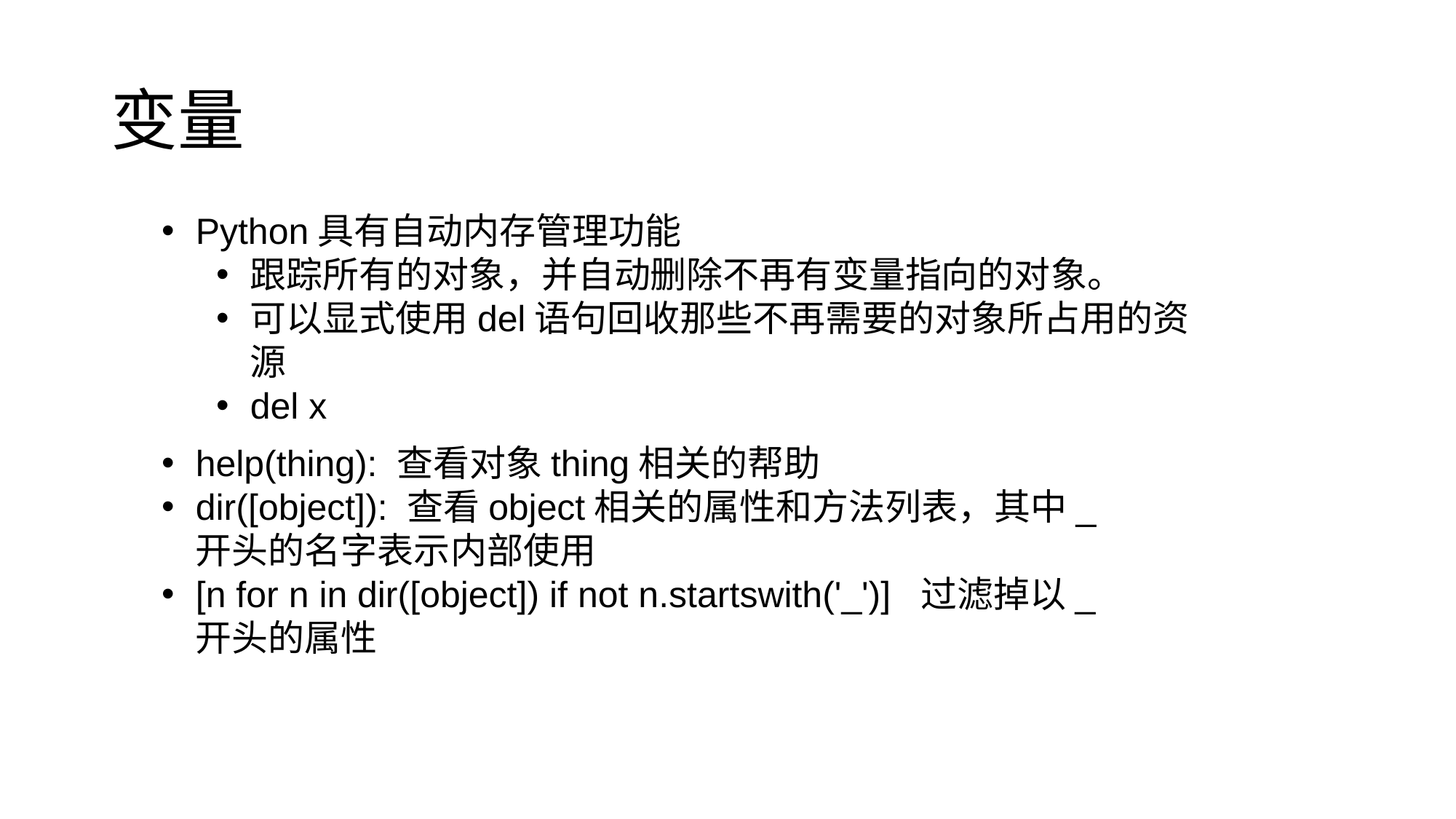

# 变量
Python具有自动内存管理功能
跟踪所有的对象，并自动删除不再有变量指向的对象。
可以显式使用del语句回收那些不再需要的对象所占用的资源
del x

help(thing): 查看对象thing相关的帮助
dir([object]): 查看object相关的属性和方法列表，其中_开头的名字表示内部使用
[n for n in dir([object]) if not n.startswith('_')]  过滤掉以_开头的属性